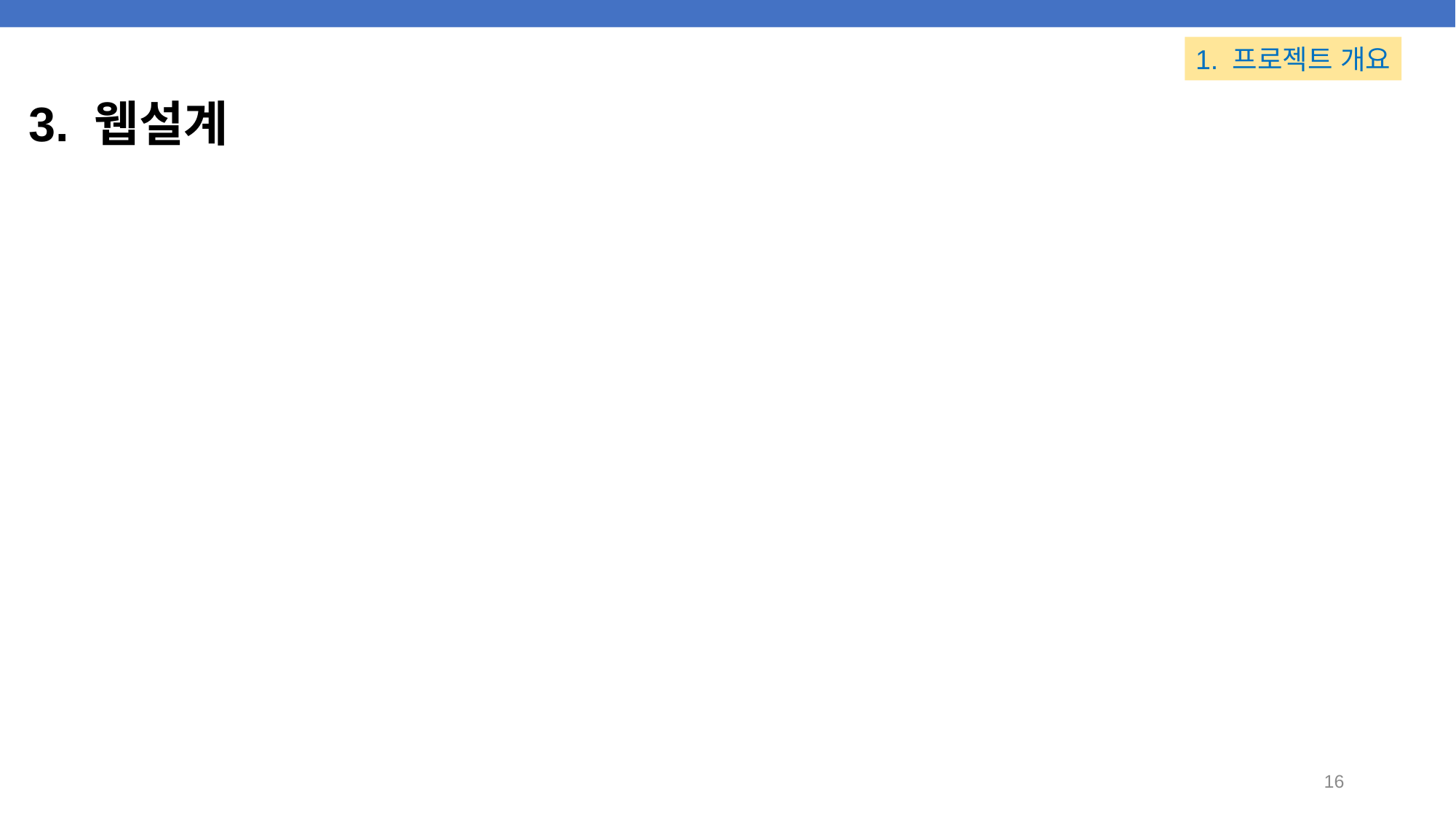

1. 프로젝트 개요
# 3. 웹설계
16